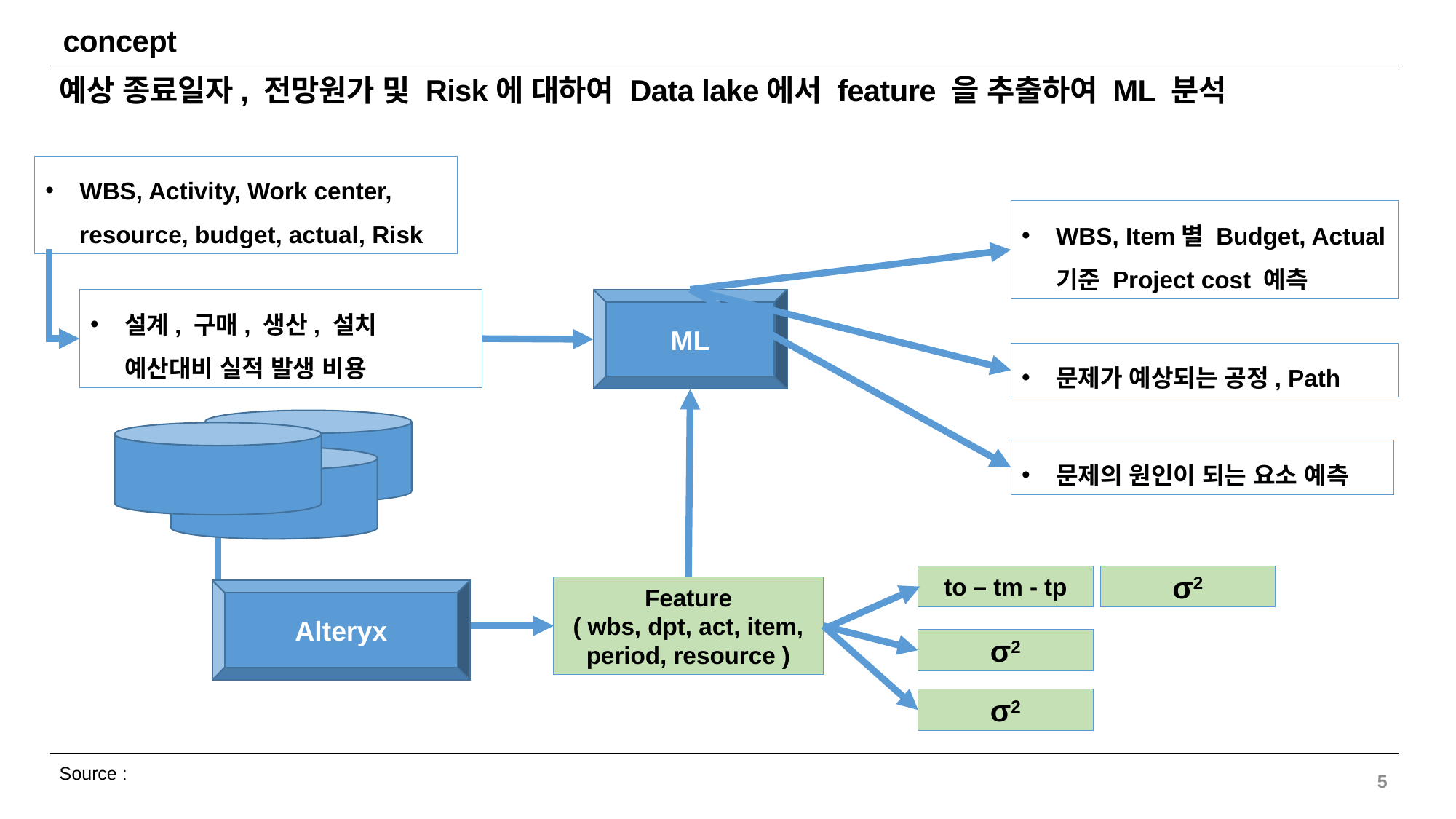

concept
예상 종료일자, 전망원가 및 Risk에 대하여 Data lake에서 feature 을 추출하여 ML 분석
WBS, Activity, Work center, resource, budget, actual, Risk
WBS, Item별 Budget, Actual 기준 Project cost 예측
ML
설계, 구매, 생산, 설치 예산대비 실적 발생 비용
문제가 예상되는 공정, Path

문제의 원인이 되는 요소 예측

σ2
to – tm - tp
Feature
( wbs, dpt, act, item, period, resource )
Alteryx
σ2
σ2
Source :
5